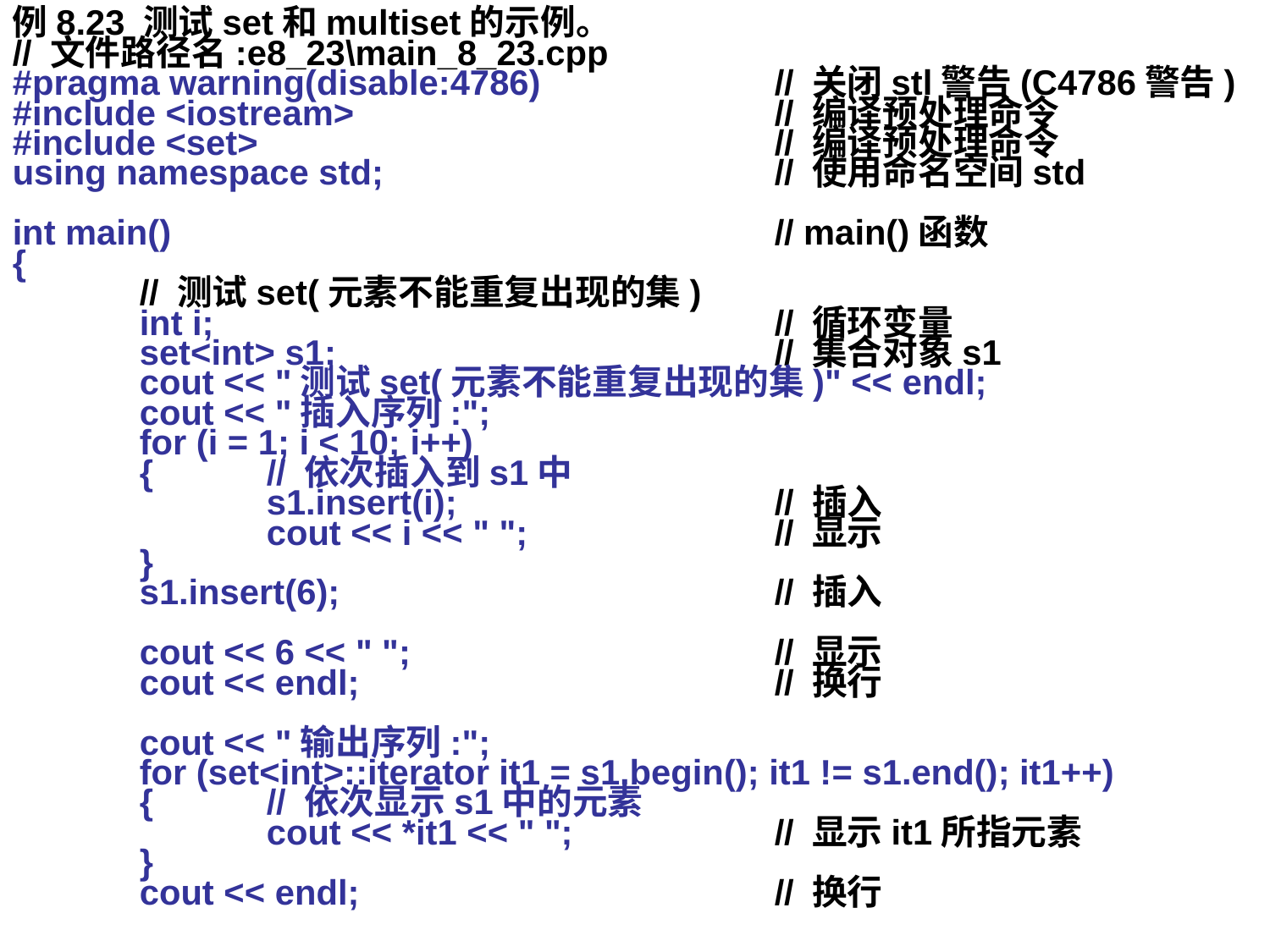

例8.23 测试set和multiset的示例。
// 文件路径名:e8_23\main_8_23.cpp
#pragma warning(disable:4786)		// 关闭stl警告(C4786警告)
#include <iostream>               			// 编译预处理命令
#include <set>               			// 编译预处理命令
using namespace std;				// 使用命名空间std

int main()					// main()函数
{
	// 测试set(元素不能重复出现的集)
	int i;					// 循环变量
	set<int> s1;				// 集合对象s1
	cout << "测试set(元素不能重复出现的集)" << endl;
	cout << "插入序列:";
	for (i = 1; i < 10; i++)
	{	// 依次插入到s1中
		s1.insert(i);			// 插入
		cout << i << " ";		// 显示
	}
	s1.insert(6);				// 插入
	cout << 6 << " ";			// 显示
	cout << endl;				// 换行

	cout << "输出序列:";
	for (set<int>::iterator it1 = s1.begin(); it1 != s1.end(); it1++)
	{	// 依次显示s1中的元素
		cout << *it1 << " ";		// 显示it1所指元素
	}
	cout << endl;				// 换行